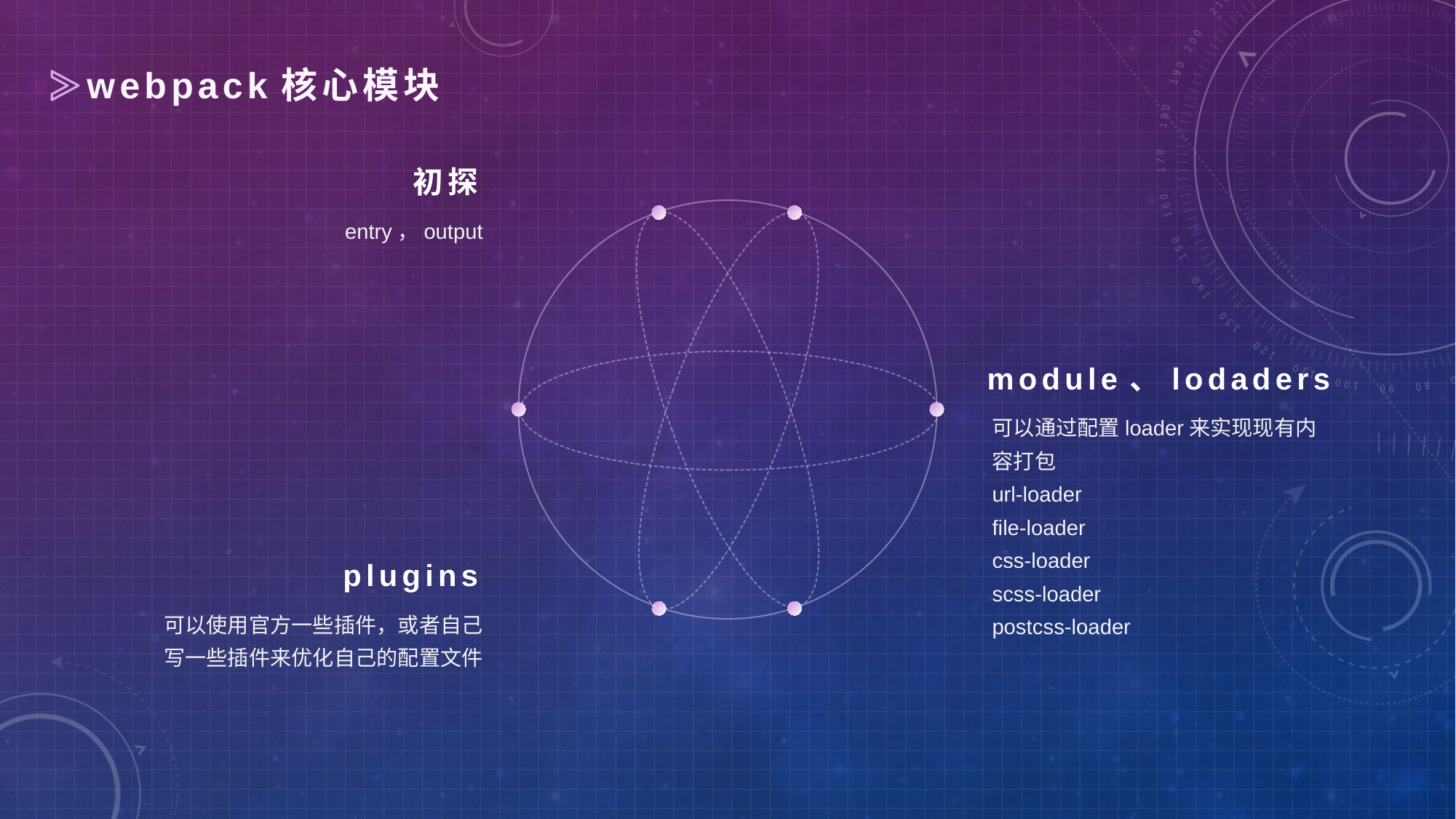

webpack核心模块
初探

entry，output

module、lodaders
可以通过配置loader来实现现有内容打包
url-loader
file-loader
css-loader
scss-loader
postcss-loader

plugins
可以使用官方一些插件，或者自己写一些插件来优化自己的配置文件